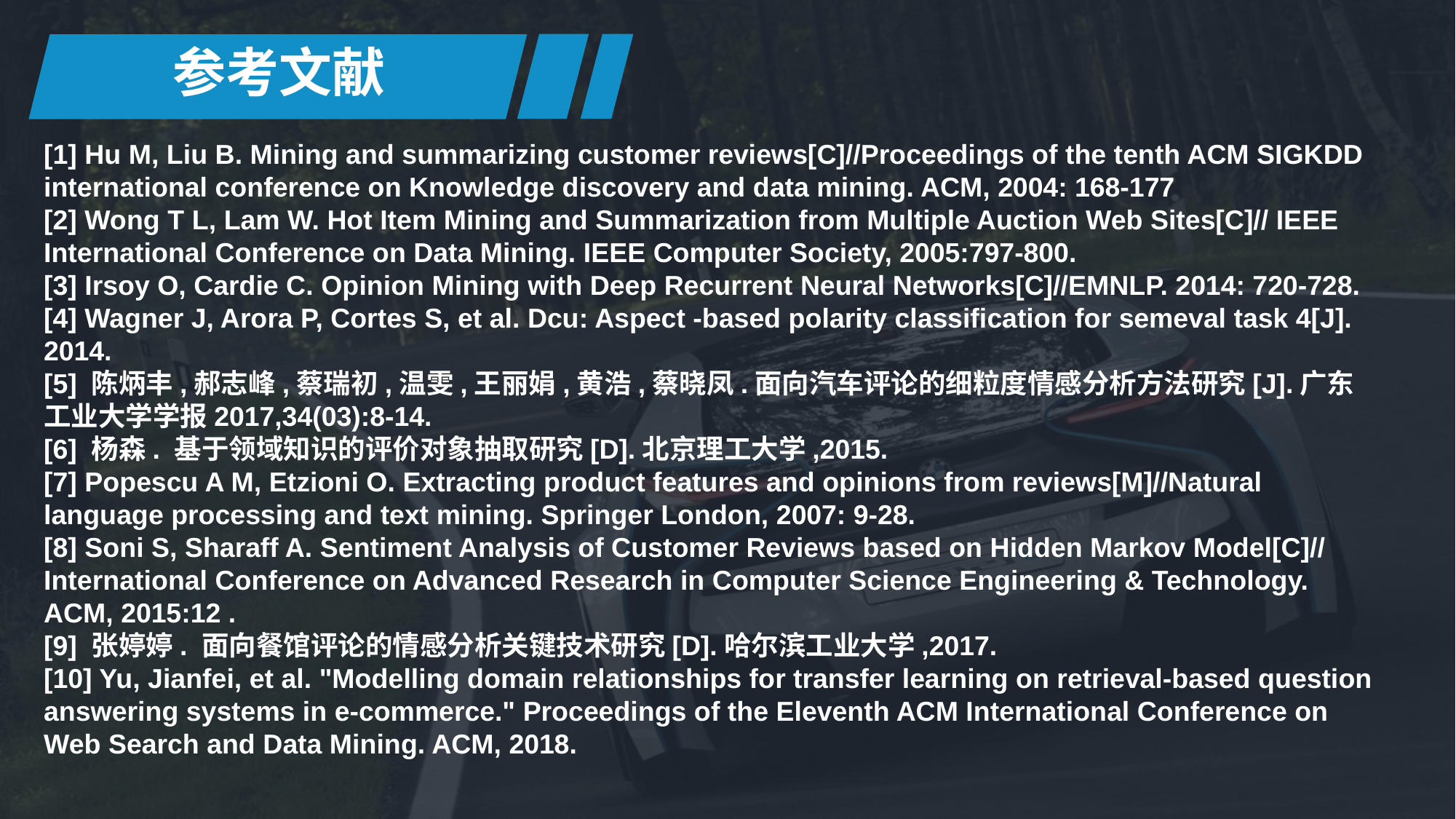

参考文献

[1] Hu M, Liu B. Mining and summarizing customer reviews[C]//Proceedings of the tenth ACM SIGKDD international conference on Knowledge discovery and data mining. ACM, 2004: 168-177
[2] Wong T L, Lam W. Hot Item Mining and Summarization from Multiple Auction Web Sites[C]// IEEE International Conference on Data Mining. IEEE Computer Society, 2005:797-800.
[3] Irsoy O, Cardie C. Opinion Mining with Deep Recurrent Neural Networks[C]//EMNLP. 2014: 720-728.
[4] Wagner J, Arora P, Cortes S, et al. Dcu: Aspect -based polarity classification for semeval task 4[J]. 2014.
[5] 陈炳丰,郝志峰,蔡瑞初,温雯,王丽娟,黄浩,蔡晓凤.面向汽车评论的细粒度情感分析方法研究[J].广东工业大学学报2017,34(03):8-14.
[6] 杨森. 基于领域知识的评价对象抽取研究[D].北京理工大学,2015.
[7] Popescu A M, Etzioni O. Extracting product features and opinions from reviews[M]//Natural language processing and text mining. Springer London, 2007: 9-28.
[8] Soni S, Sharaff A. Sentiment Analysis of Customer Reviews based on Hidden Markov Model[C]// International Conference on Advanced Research in Computer Science Engineering & Technology. ACM, 2015:12 .
[9] 张婷婷. 面向餐馆评论的情感分析关键技术研究[D].哈尔滨工业大学,2017.
[10] Yu, Jianfei, et al. "Modelling domain relationships for transfer learning on retrieval-based question answering systems in e-commerce." Proceedings of the Eleventh ACM International Conference on Web Search and Data Mining. ACM, 2018.